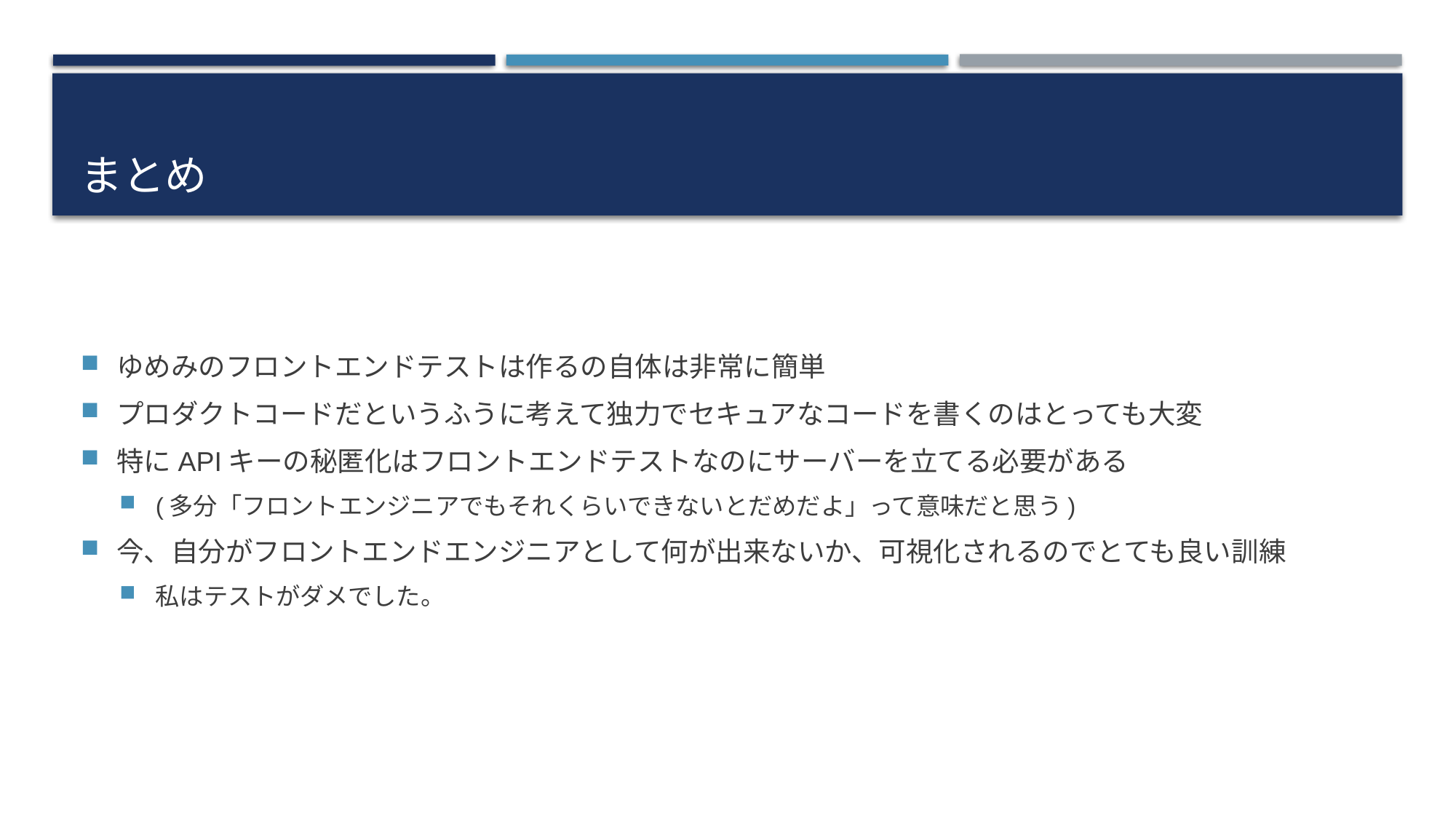

# まとめ
ゆめみのフロントエンドテストは作るの自体は非常に簡単
プロダクトコードだというふうに考えて独力でセキュアなコードを書くのはとっても大変
特にAPIキーの秘匿化はフロントエンドテストなのにサーバーを立てる必要がある
(多分「フロントエンジニアでもそれくらいできないとだめだよ」って意味だと思う)
今、自分がフロントエンドエンジニアとして何が出来ないか、可視化されるのでとても良い訓練
私はテストがダメでした。